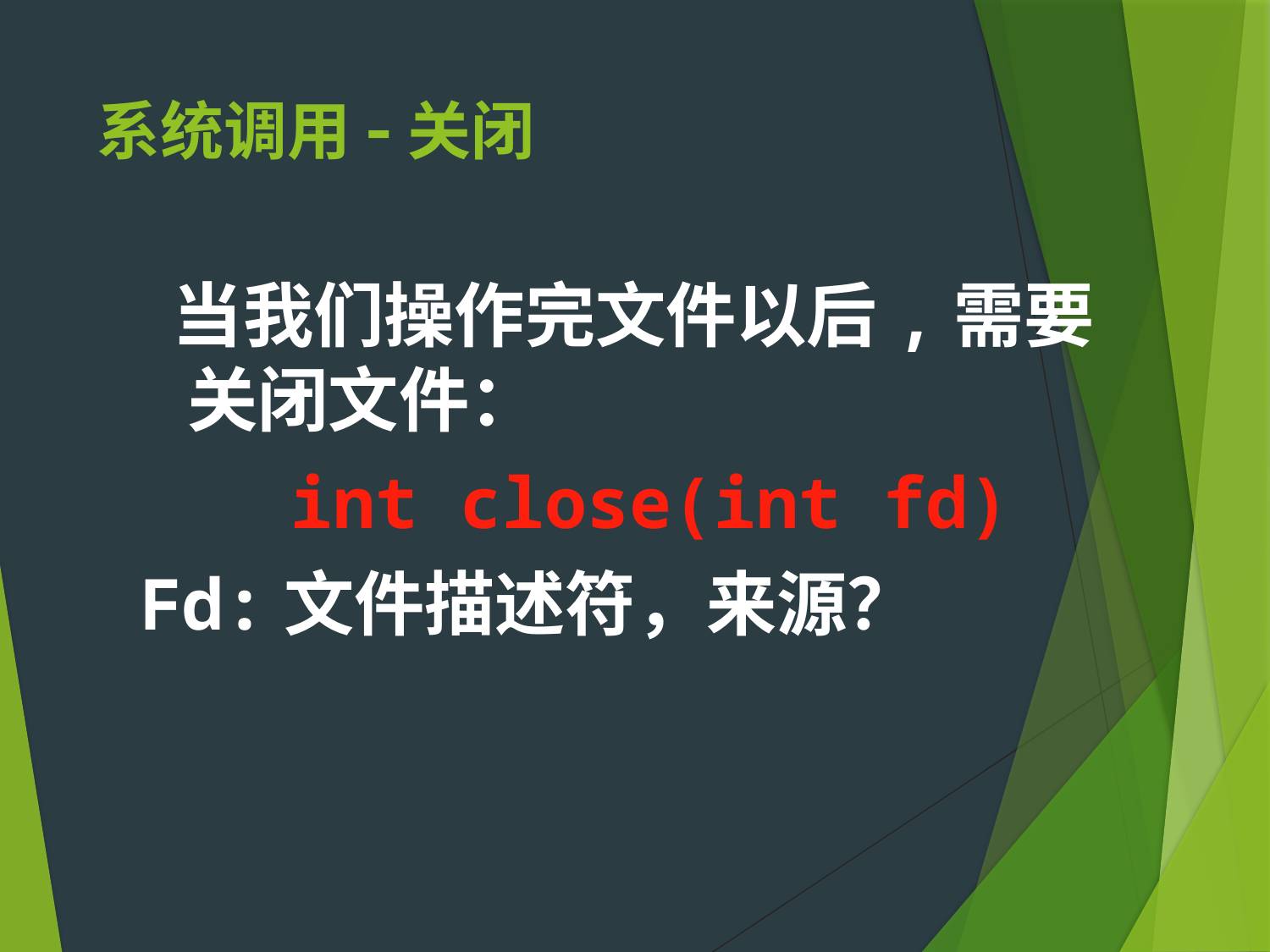

# 系统调用-关闭
 当我们操作完文件以后,需要关闭文件：
int close(int fd)
Fd:文件描述符，来源？